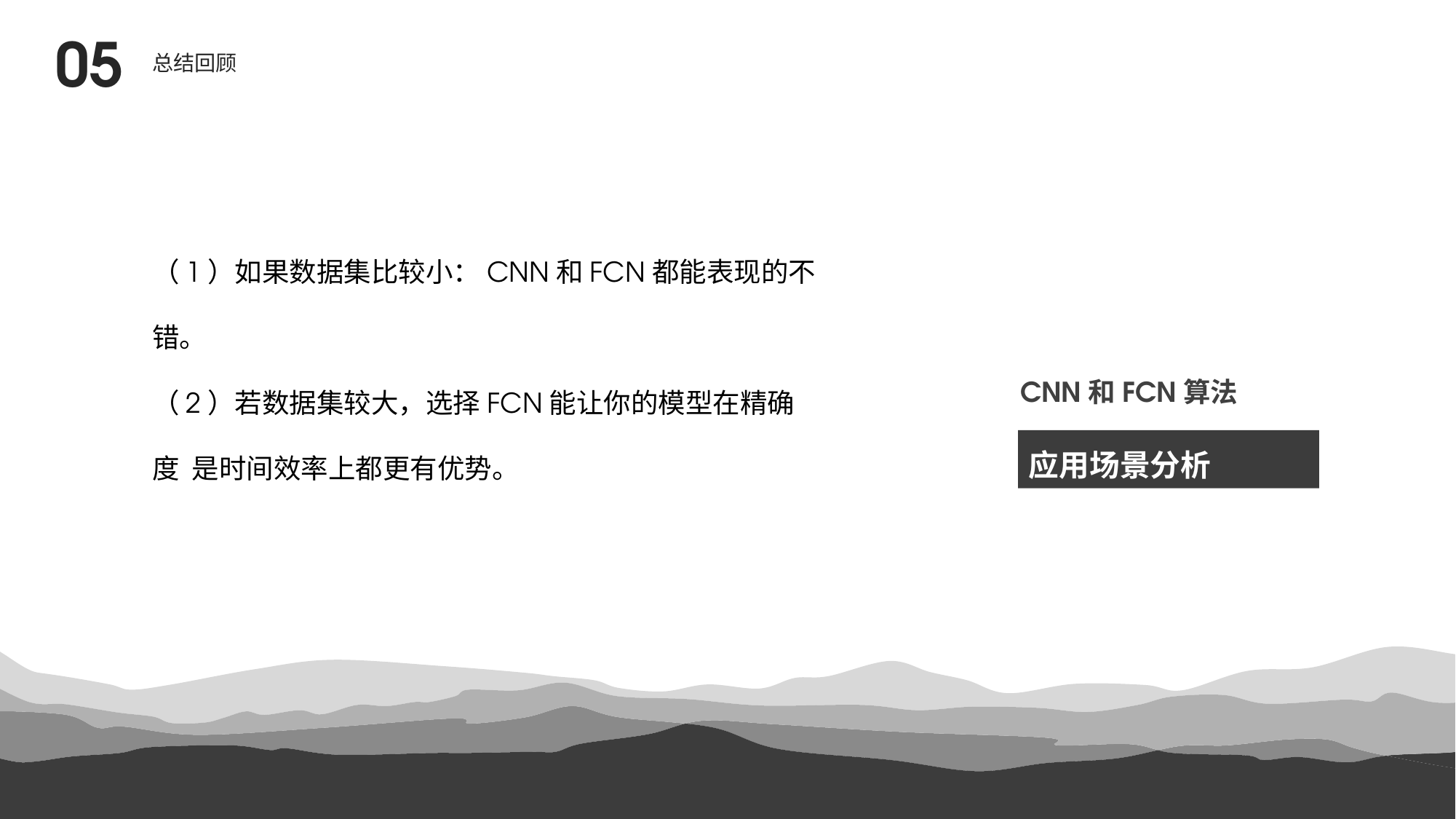

05
总结回顾
（1）如果数据集比较小：CNN和FCN都能表现的不错。
（2）若数据集较大，选择FCN能让你的模型在精确度  是时间效率上都更有优势。

CNN和FCN算法
应用场景分析